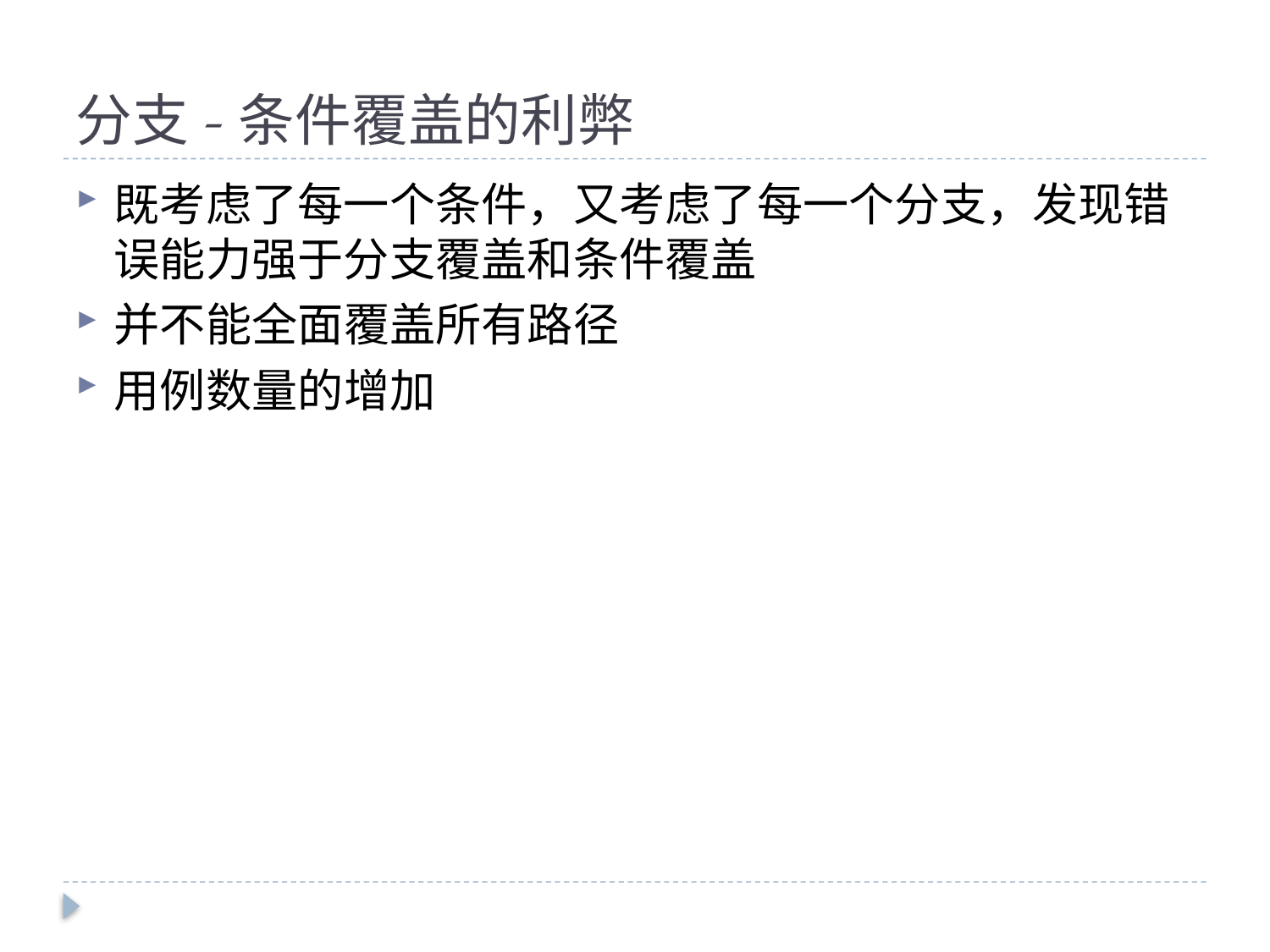

# 分支-条件覆盖的利弊
既考虑了每一个条件，又考虑了每一个分支，发现错误能力强于分支覆盖和条件覆盖
并不能全面覆盖所有路径
用例数量的增加